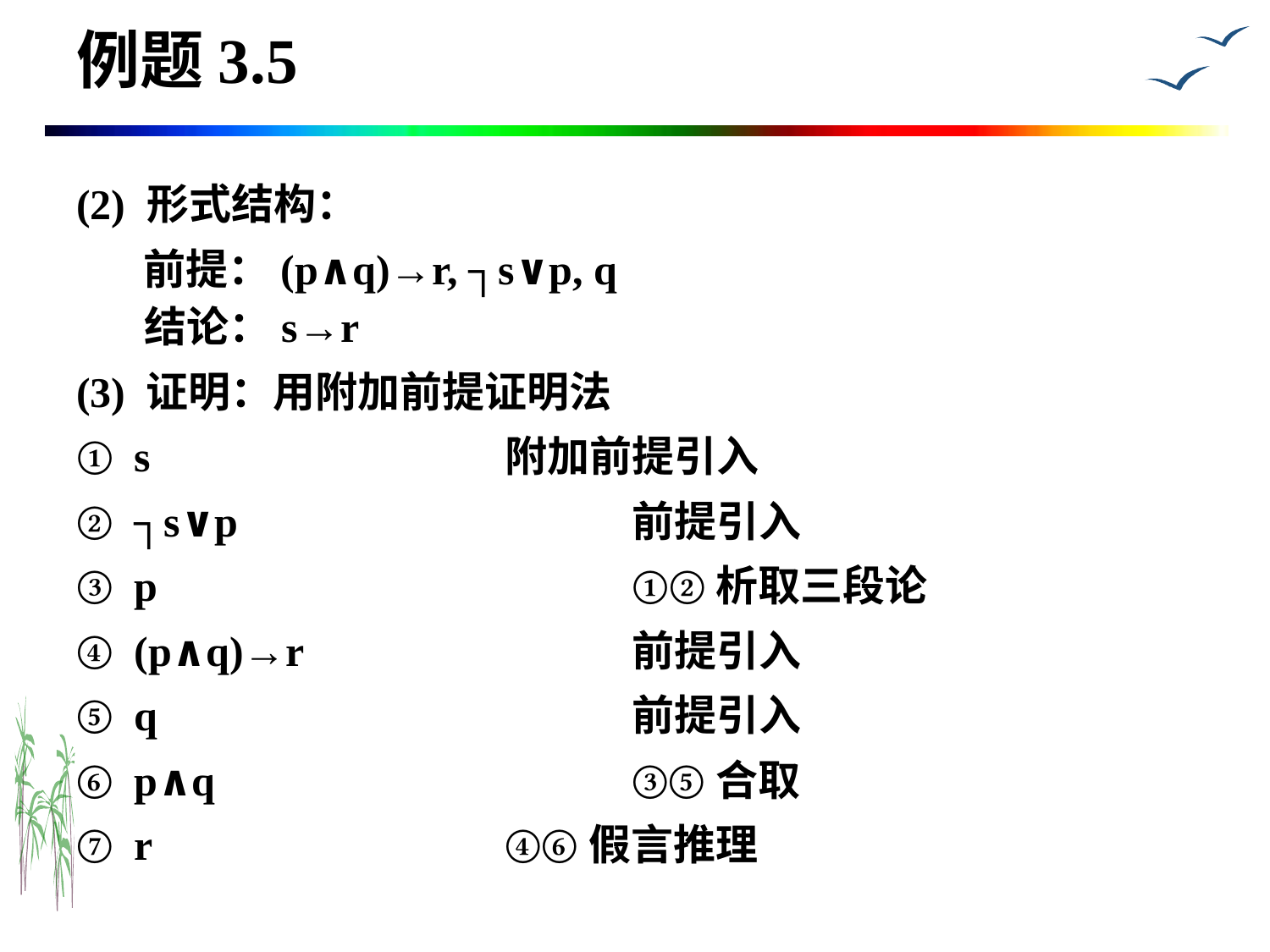

# 例题3.5
(2) 形式结构：
 	 前提：(p∧q)→r, ┐s∨p, q
 结论：s→r
(3) 证明：用附加前提证明法
①  s         			附加前提引入
②  ┐s∨p    			前提引入
③  p         			①②析取三段论
④  (p∧q)→r 			前提引入
⑤  q         			前提引入
⑥  p∧q      			③⑤合取
⑦  r         			④⑥假言推理